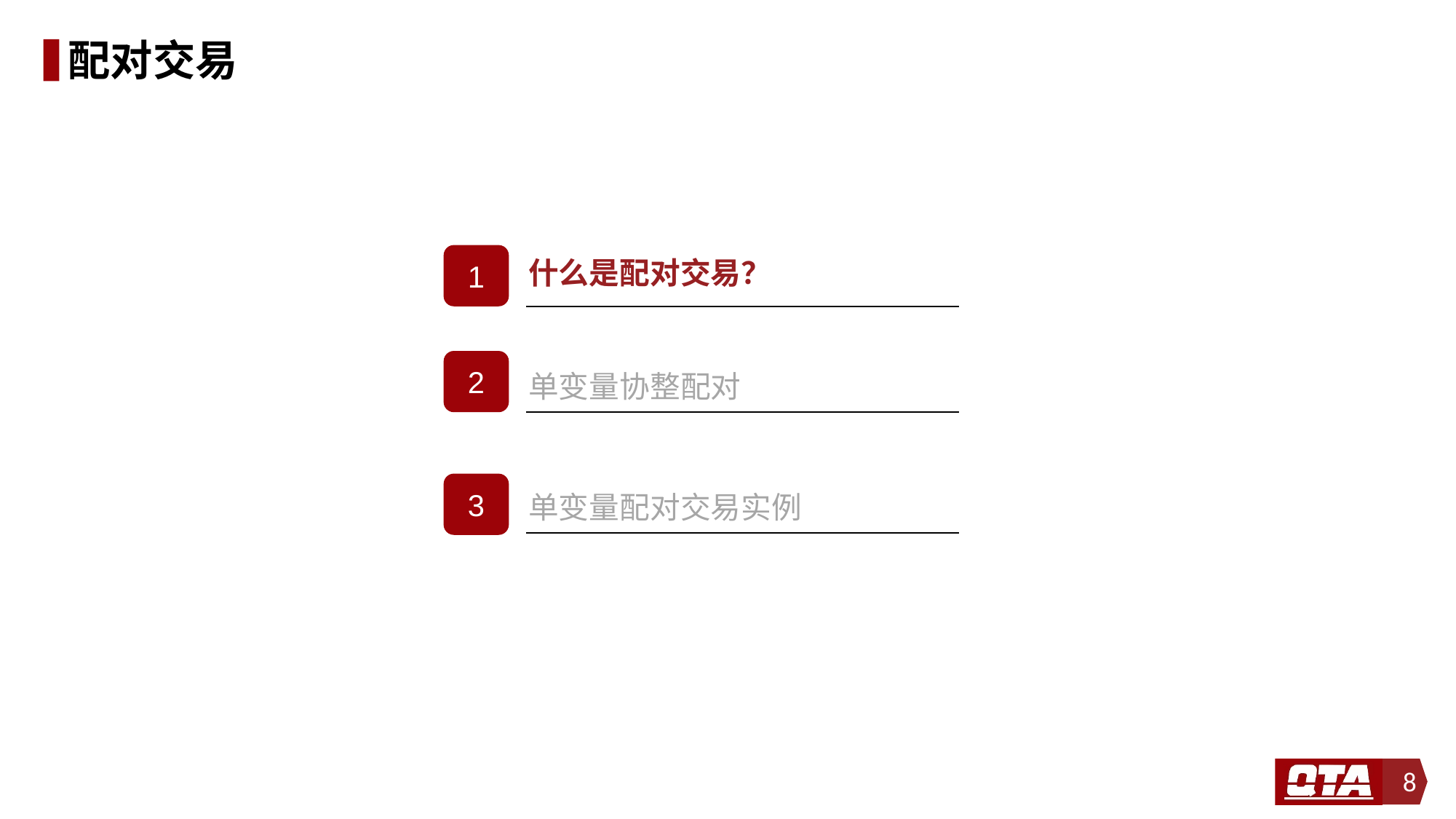

# 配对交易
1
什么是配对交易？
2
单变量协整配对
3
单变量配对交易实例
8